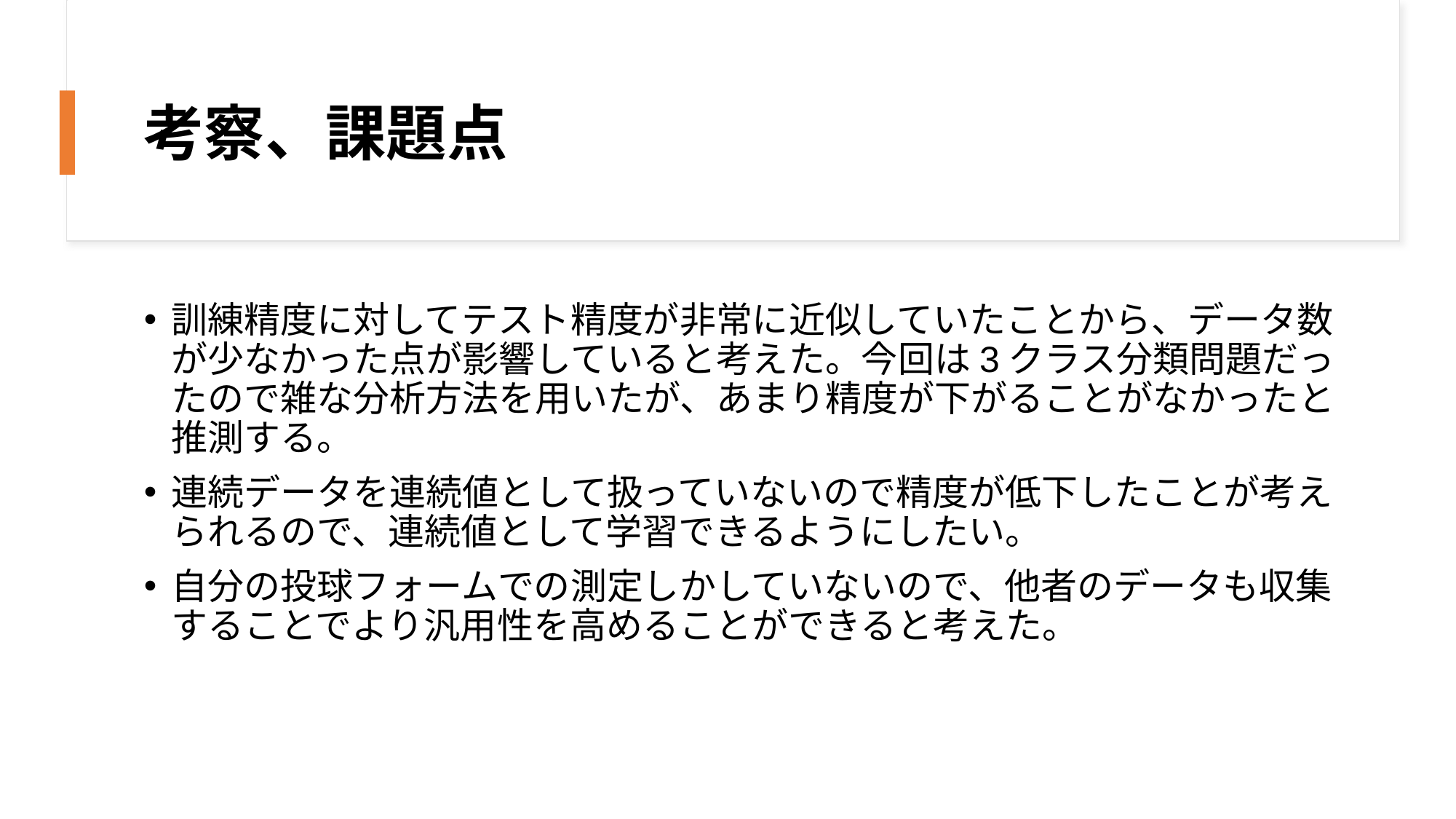

# 考察、課題点

訓練精度に対してテスト精度が非常に近似していたことから、データ数が少なかった点が影響していると考えた。今回は3クラス分類問題だったので雑な分析方法を用いたが、あまり精度が下がることがなかったと推測する。
連続データを連続値として扱っていないので精度が低下したことが考えられるので、連続値として学習できるようにしたい。
自分の投球フォームでの測定しかしていないので、他者のデータも収集することでより汎用性を高めることができると考えた。